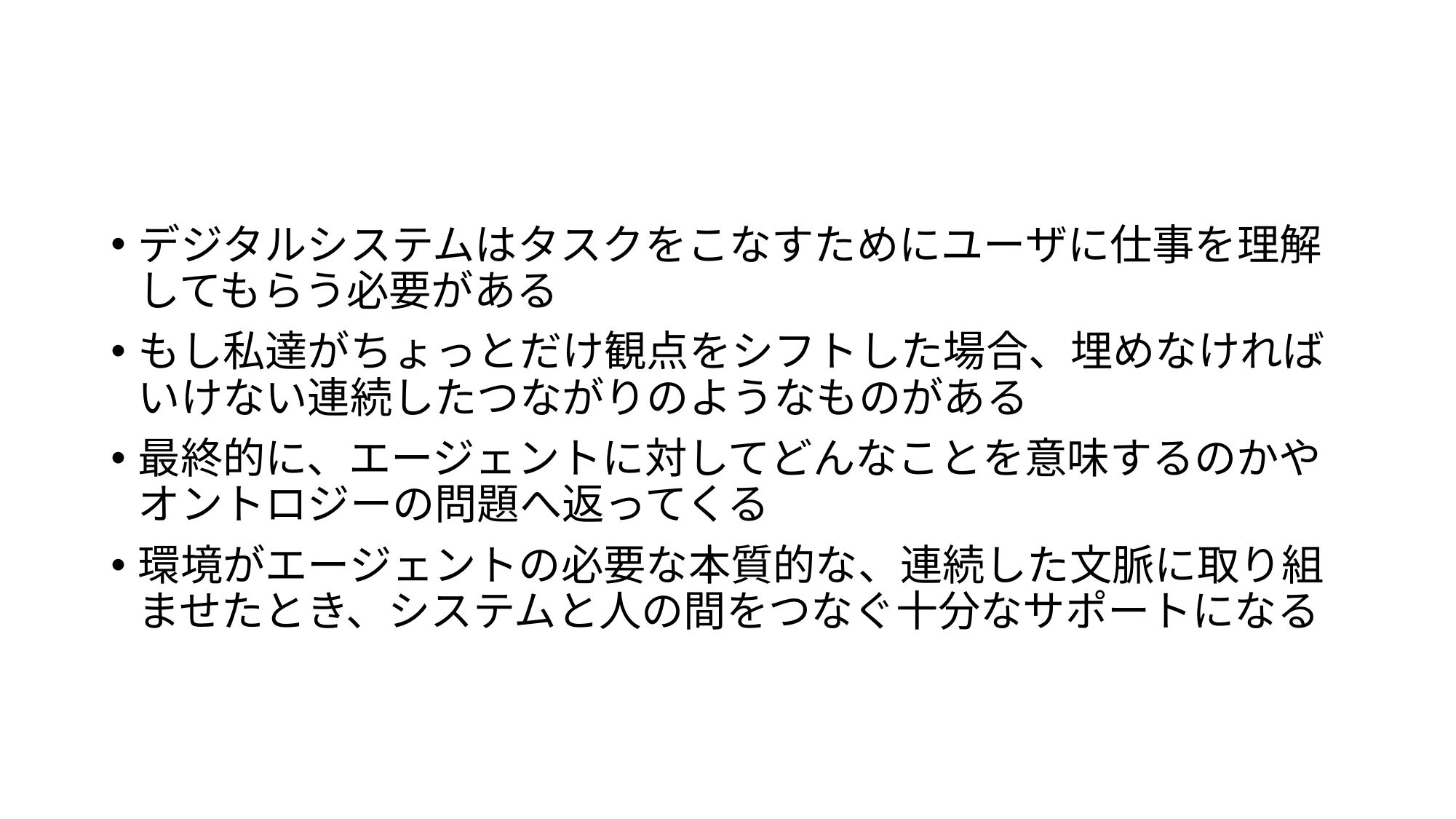

#
デジタルシステムはタスクをこなすためにユーザに仕事を理解してもらう必要がある
もし私達がちょっとだけ観点をシフトした場合、埋めなければいけない連続したつながりのようなものがある
最終的に、エージェントに対してどんなことを意味するのかやオントロジーの問題へ返ってくる
環境がエージェントの必要な本質的な、連続した文脈に取り組ませたとき、システムと人の間をつなぐ十分なサポートになる